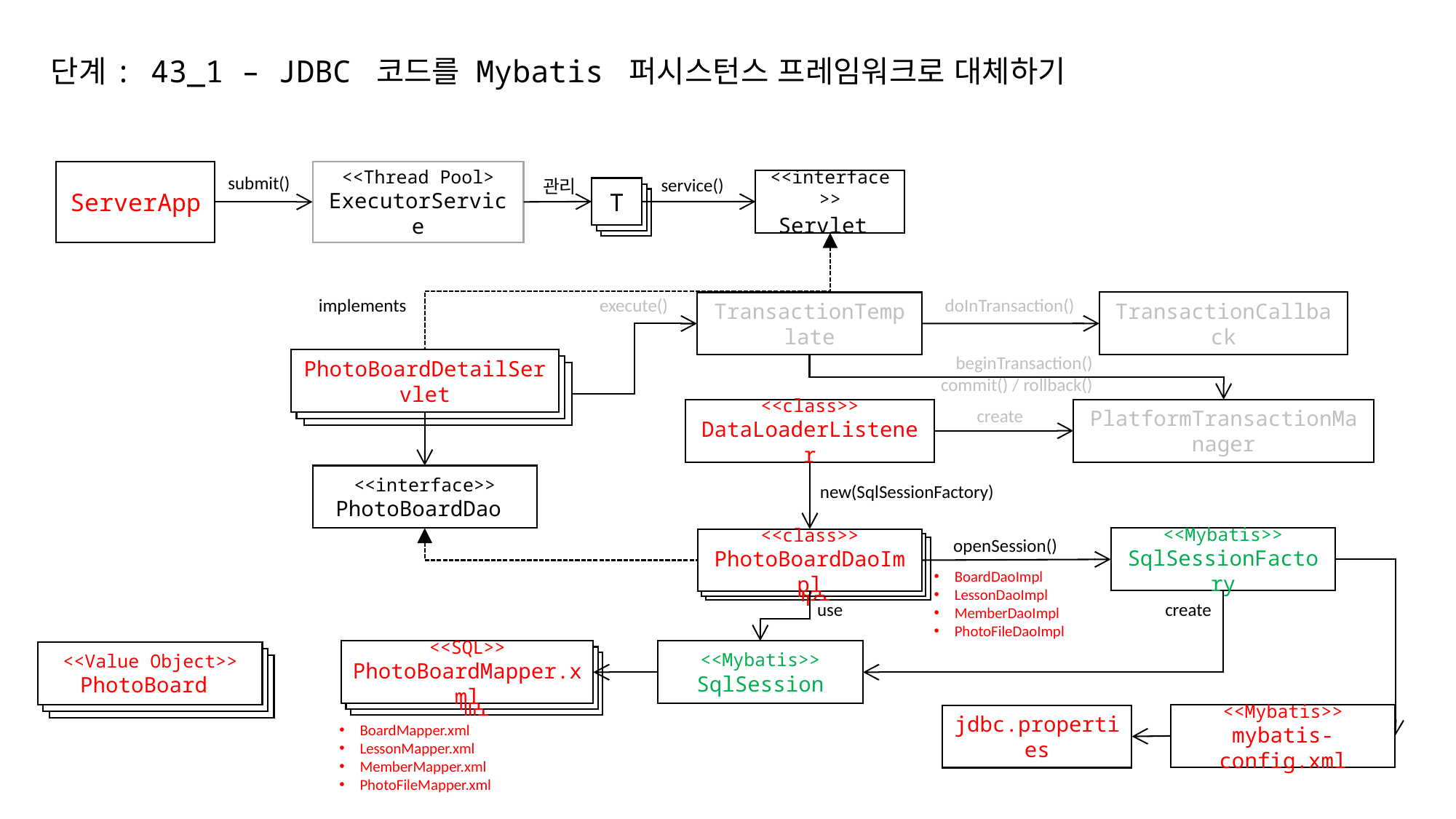

단계: 43_1 – JDBC 코드를 Mybatis 퍼시스턴스 프레임워크로 대체하기
ServerApp
<<Thread Pool>
ExecutorService
submit()
service()
관리
<<interface>>
Servlet
T
T
T
execute()
doInTransaction()
implements
TransactionCallback
TransactionTemplate
beginTransaction()
commit() / rollback()
PhotoBoardDetailServlet
PhotoBoardListServlet
PhotoBoardListServlet
create
<<class>>
DataLoaderListener
PlatformTransactionManager
<<interface>>
PhotoBoardDao
new(SqlSessionFactory)
<<Mybatis>>
SqlSessionFactory
openSession()
<<class>>
PhotoBoardDaoImpl
<<class>>
PhotoBoardDaoImpl
<<class>>
PhotoBoardDaoImpl
BoardDaoImpl
LessonDaoImpl
MemberDaoImpl
PhotoFileDaoImpl
use
create
<<SQL>>
PhotoBoardMapper.xml
<<Mybatis>>
SqlSession
<<Value Object>>
PhotoBoard
<<SQL>>
PhotoBoardMapper.xml
<<Value Object>>
PhotoFile
<<SQL>>
PhotoBoardMapper.xml
<<Value Object>>
PhotoFile
<<Mybatis>>
mybatis-config.xml
jdbc.properties
BoardMapper.xml
LessonMapper.xml
MemberMapper.xml
PhotoFileMapper.xml